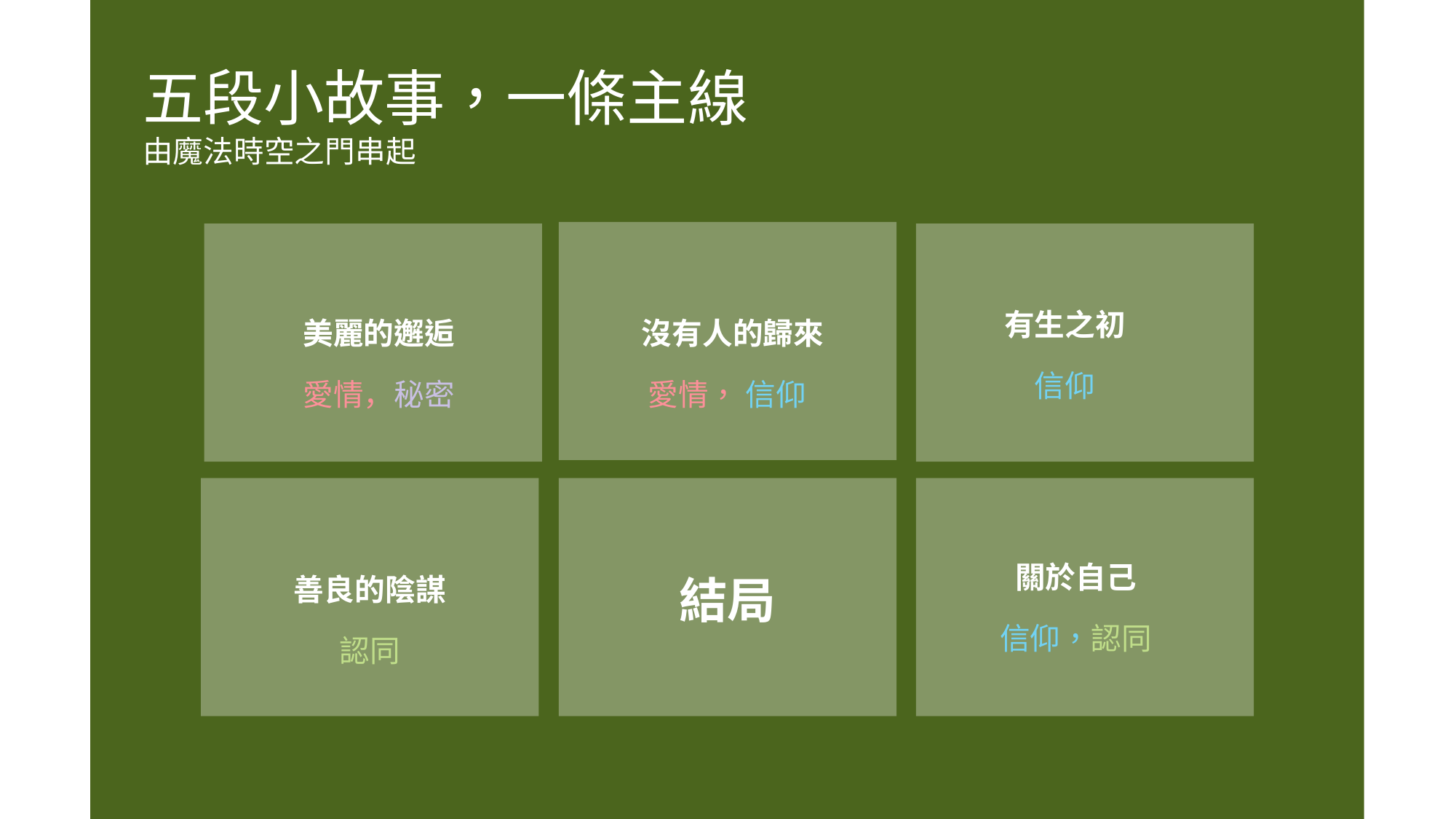

五段小故事，一條主線
由魔法時空之門串起

有生之初
信仰
美麗的邂逅
愛情，秘密
沒有人的歸來
愛情， 信仰

關於自己
信仰，認同
結局
善良的陰謀
認同